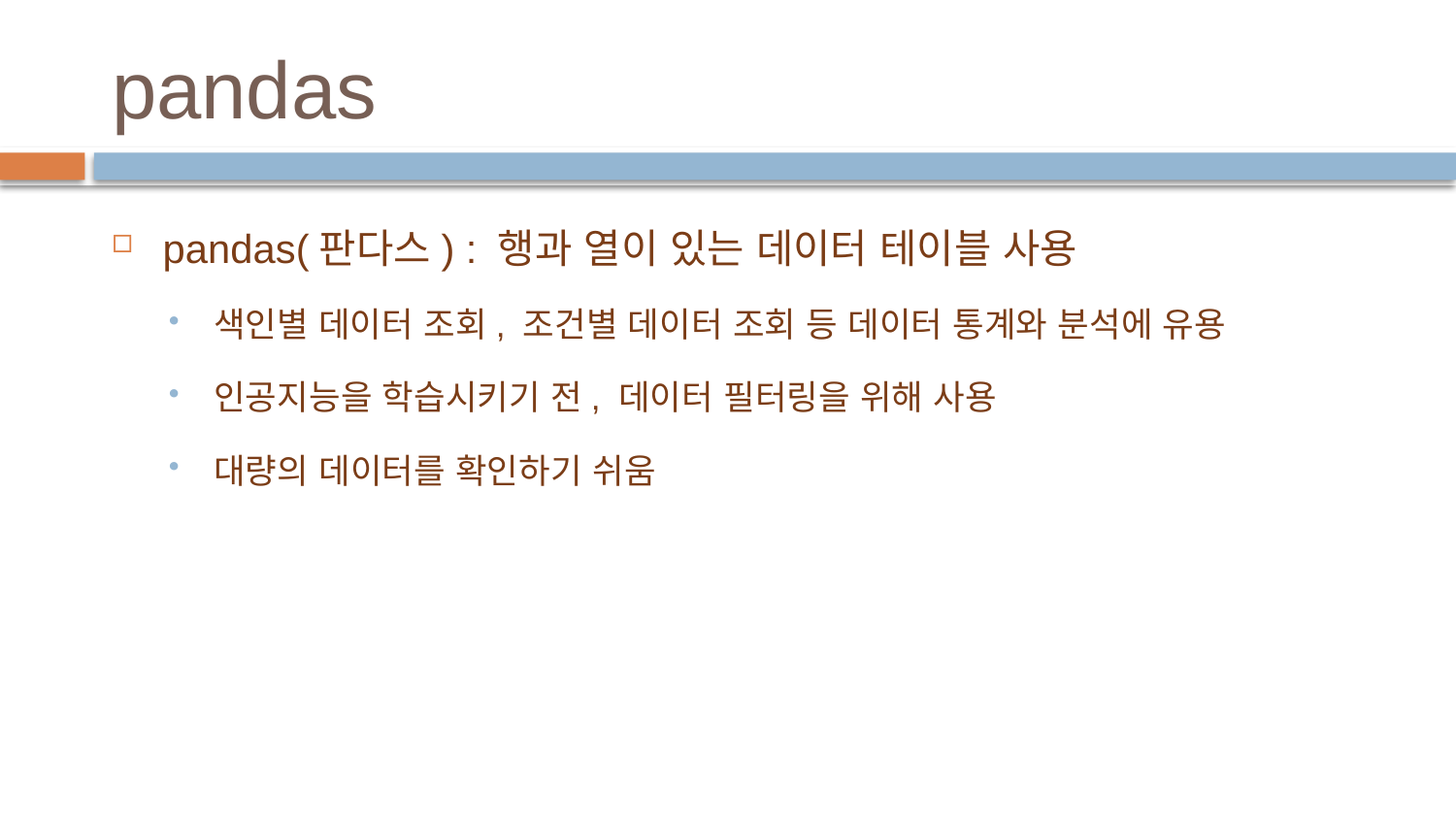

# pandas
pandas(판다스) : 행과 열이 있는 데이터 테이블 사용
색인별 데이터 조회, 조건별 데이터 조회 등 데이터 통계와 분석에 유용
인공지능을 학습시키기 전, 데이터 필터링을 위해 사용
대량의 데이터를 확인하기 쉬움